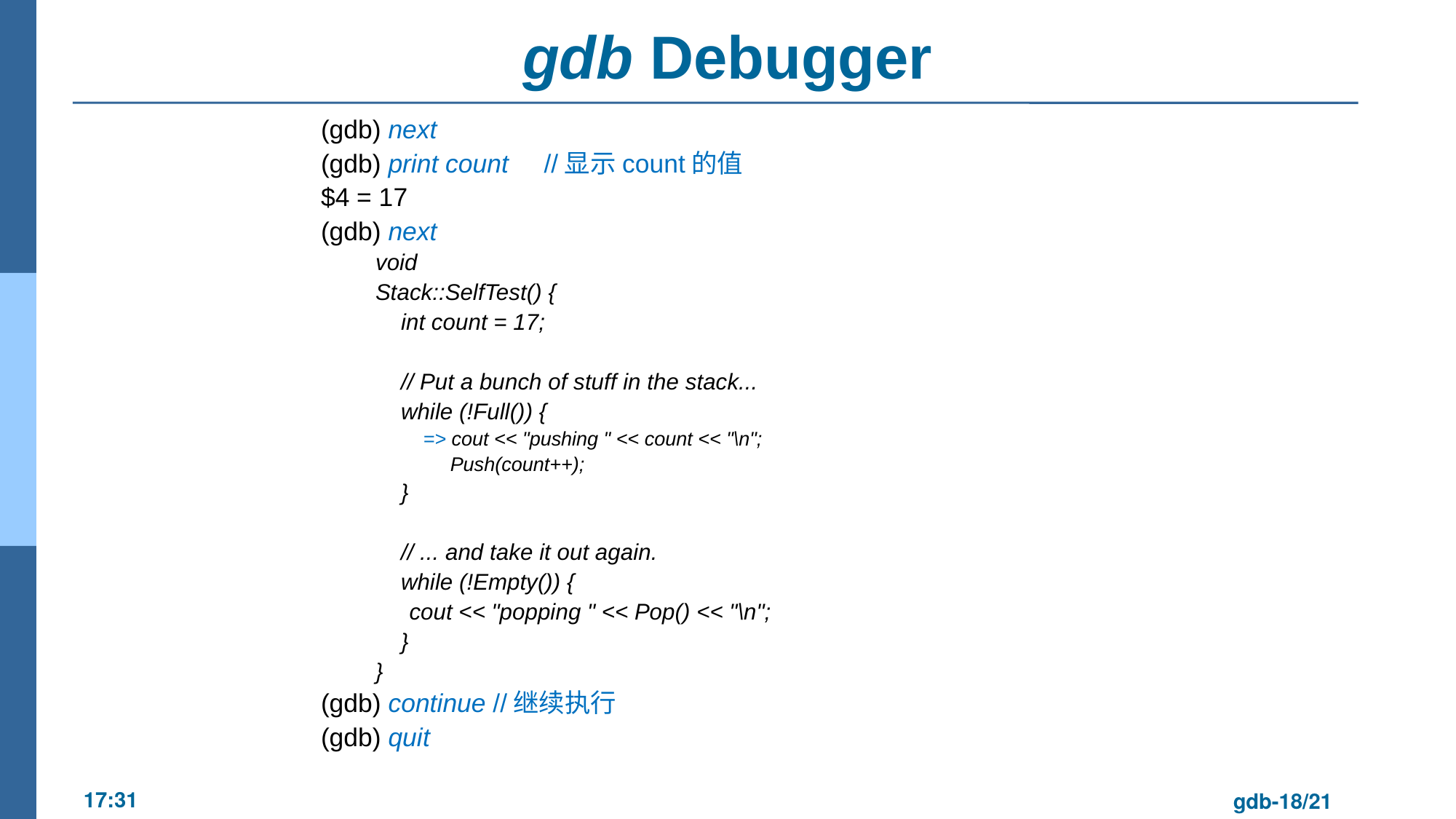

# gdb Debugger
(gdb) next
(gdb) print count     //显示count的值
$4 = 17
(gdb) next
void
Stack::SelfTest() {
    int count = 17;

    // Put a bunch of stuff in the stack...
    while (!Full()) {
=> cout << "pushing " << count << "\n";
	Push(count++);
    }

    // ... and take it out again.
    while (!Empty()) {
	cout << "popping " << Pop() << "\n";
    }
}
(gdb) continue //继续执行
(gdb) quit